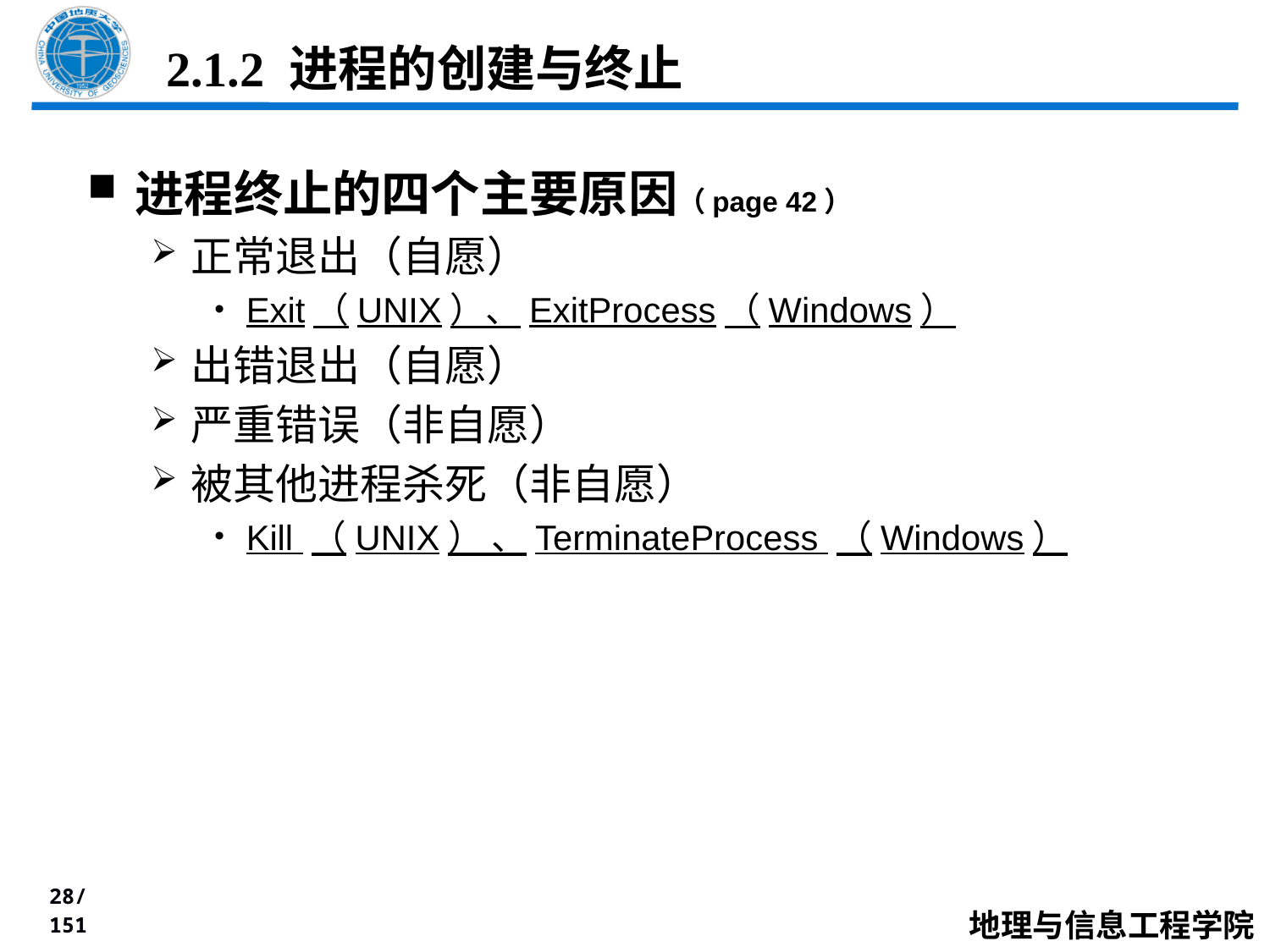

2.1.2 进程的创建与终止
进程终止的四个主要原因（page 42）
正常退出（自愿）
Exit（UNIX）、ExitProcess（Windows）
出错退出（自愿）
严重错误（非自愿）
被其他进程杀死（非自愿）
Kill （UNIX） 、TerminateProcess （Windows）